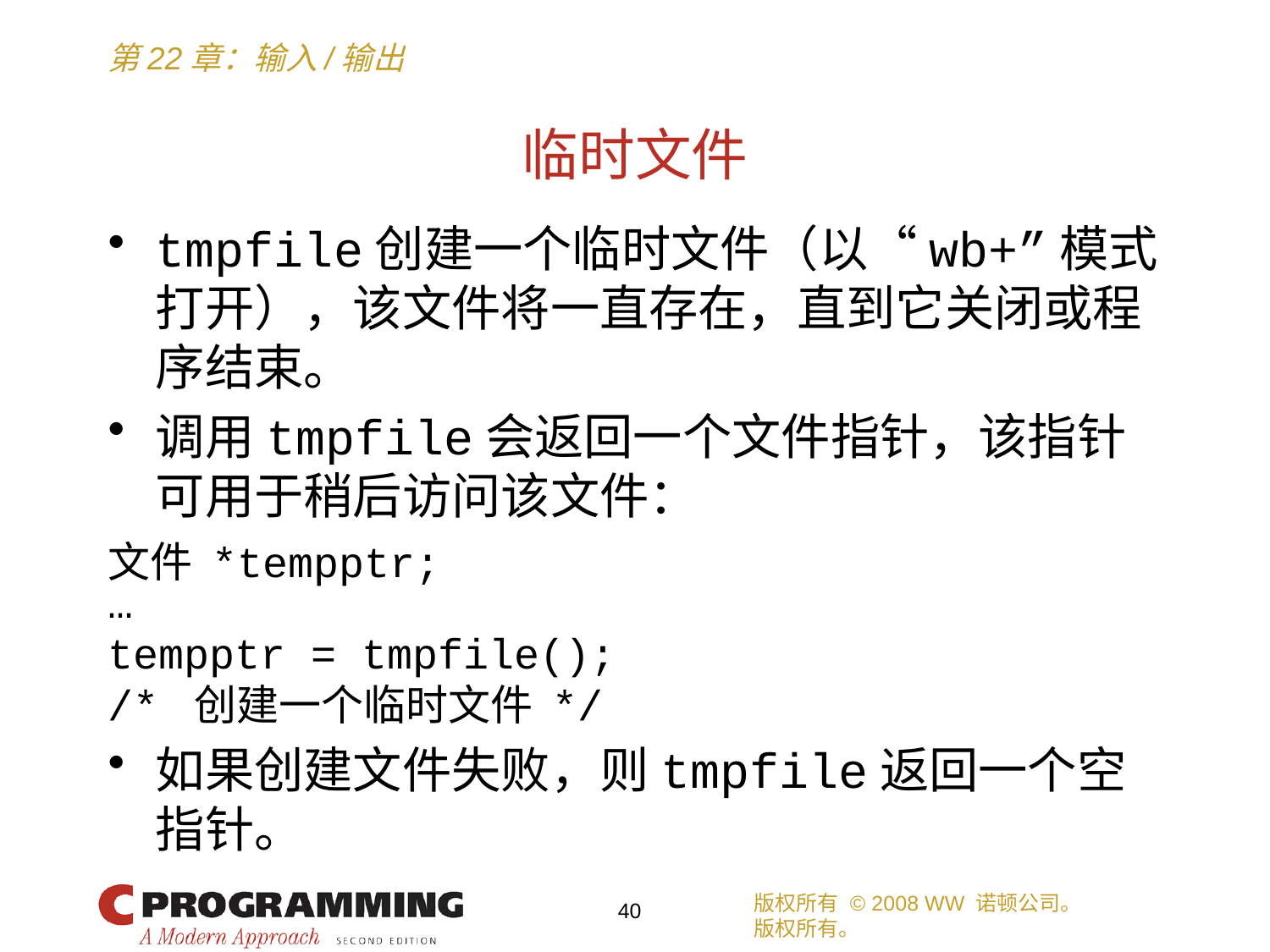

# 临时文件
tmpfile创建一个临时文件（以“wb+”模式打开），该文件将一直存在，直到它关闭或程序结束。
调用tmpfile会返回一个文件指针，该指针可用于稍后访问该文件：
文件 *tempptr;
…
tempptr = tmpfile();
/* 创建一个临时文件 */
如果创建文件失败，则tmpfile返回一个空指针。
版权所有 © 2008 WW 诺顿公司。
版权所有。
40